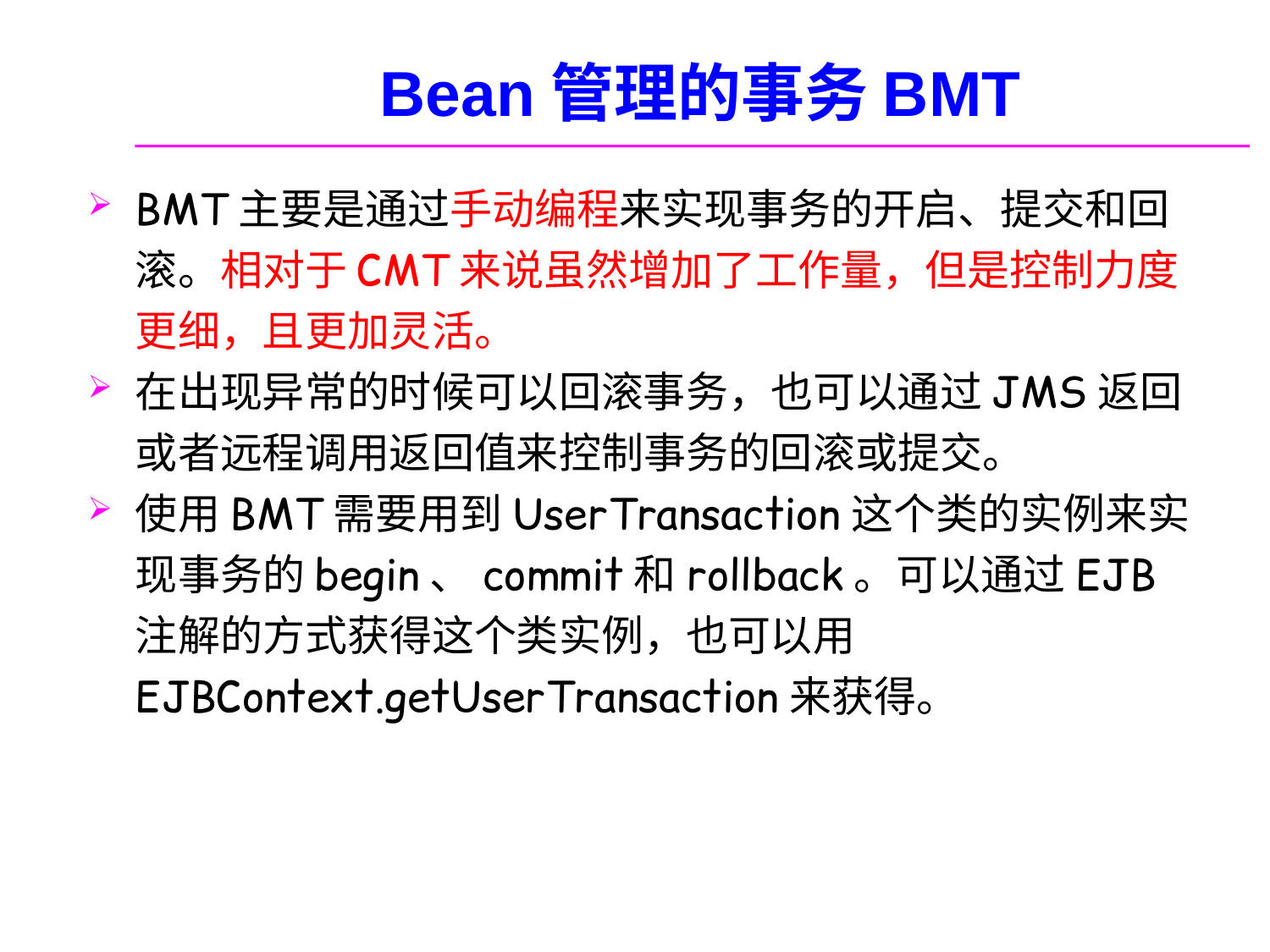

# Bean管理的事务BMT
BMT主要是通过手动编程来实现事务的开启、提交和回滚。相对于CMT来说虽然增加了工作量，但是控制力度更细，且更加灵活。
在出现异常的时候可以回滚事务，也可以通过JMS返回或者远程调用返回值来控制事务的回滚或提交。
使用BMT需要用到UserTransaction这个类的实例来实现事务的begin、commit和rollback。可以通过EJB注解的方式获得这个类实例，也可以用EJBContext.getUserTransaction来获得。

46